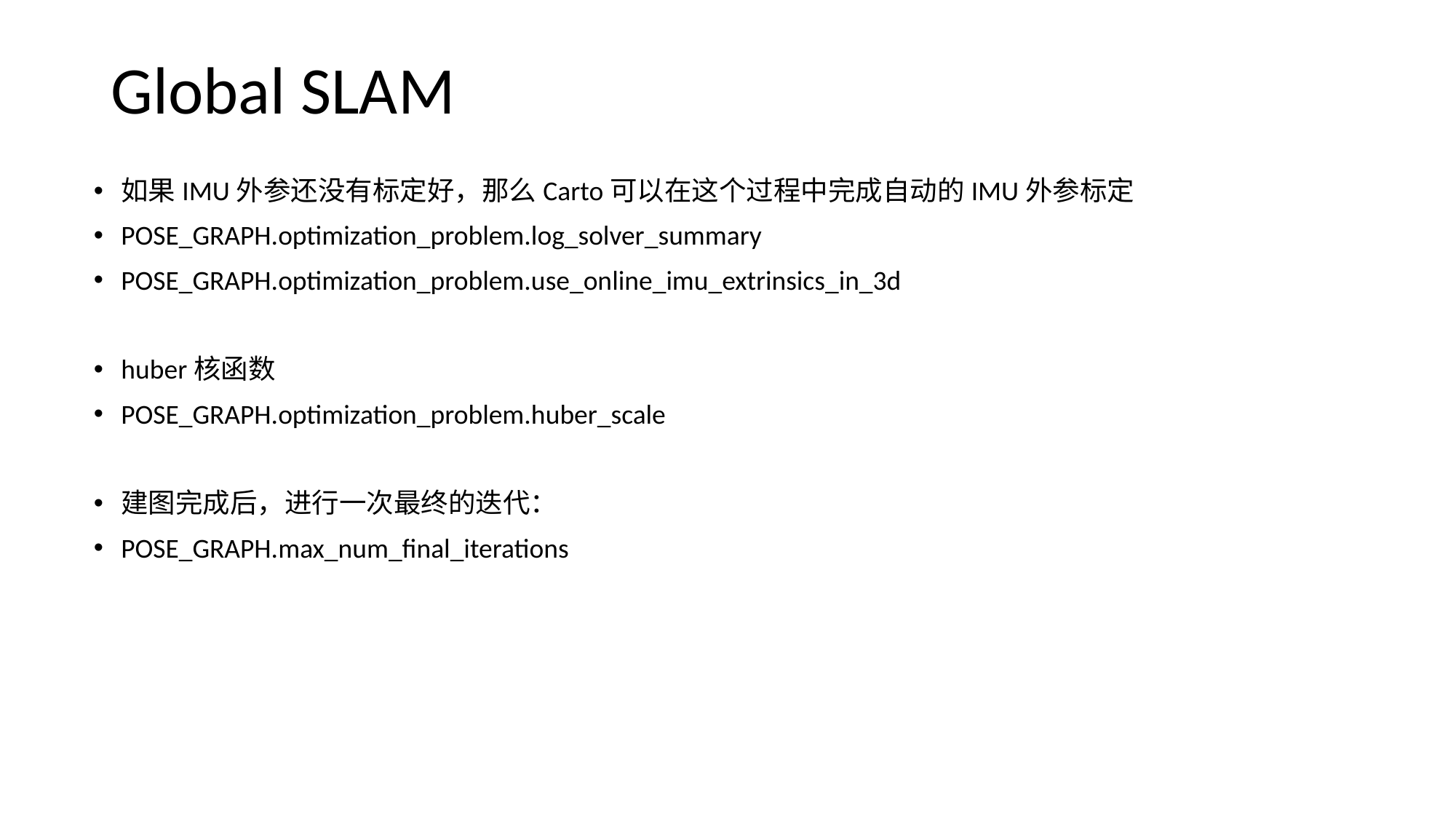

# Global SLAM
如果IMU外参还没有标定好，那么Carto可以在这个过程中完成自动的IMU外参标定
POSE_GRAPH.optimization_problem.log_solver_summary
POSE_GRAPH.optimization_problem.use_online_imu_extrinsics_in_3d

huber核函数
POSE_GRAPH.optimization_problem.huber_scale

建图完成后，进行一次最终的迭代：
POSE_GRAPH.max_num_final_iterations